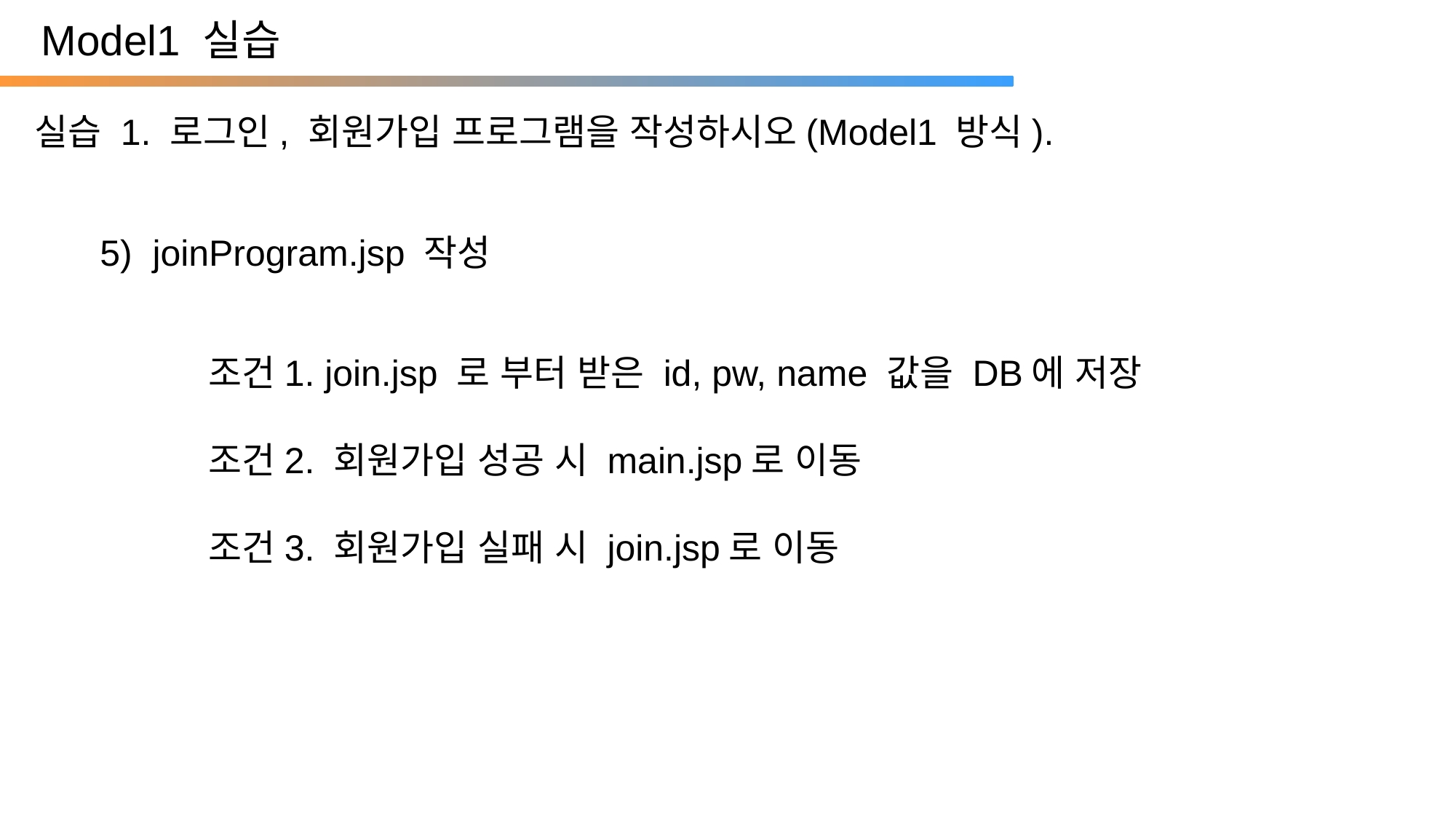

Model1 실습

실습 1. 로그인, 회원가입 프로그램을 작성하시오(Model1 방식).
5)  joinProgram.jsp 작성
조건1. join.jsp 로 부터 받은 id, pw, name 값을 DB에 저장

조건2. 회원가입 성공 시 main.jsp로 이동

조건3. 회원가입 실패 시 join.jsp로 이동